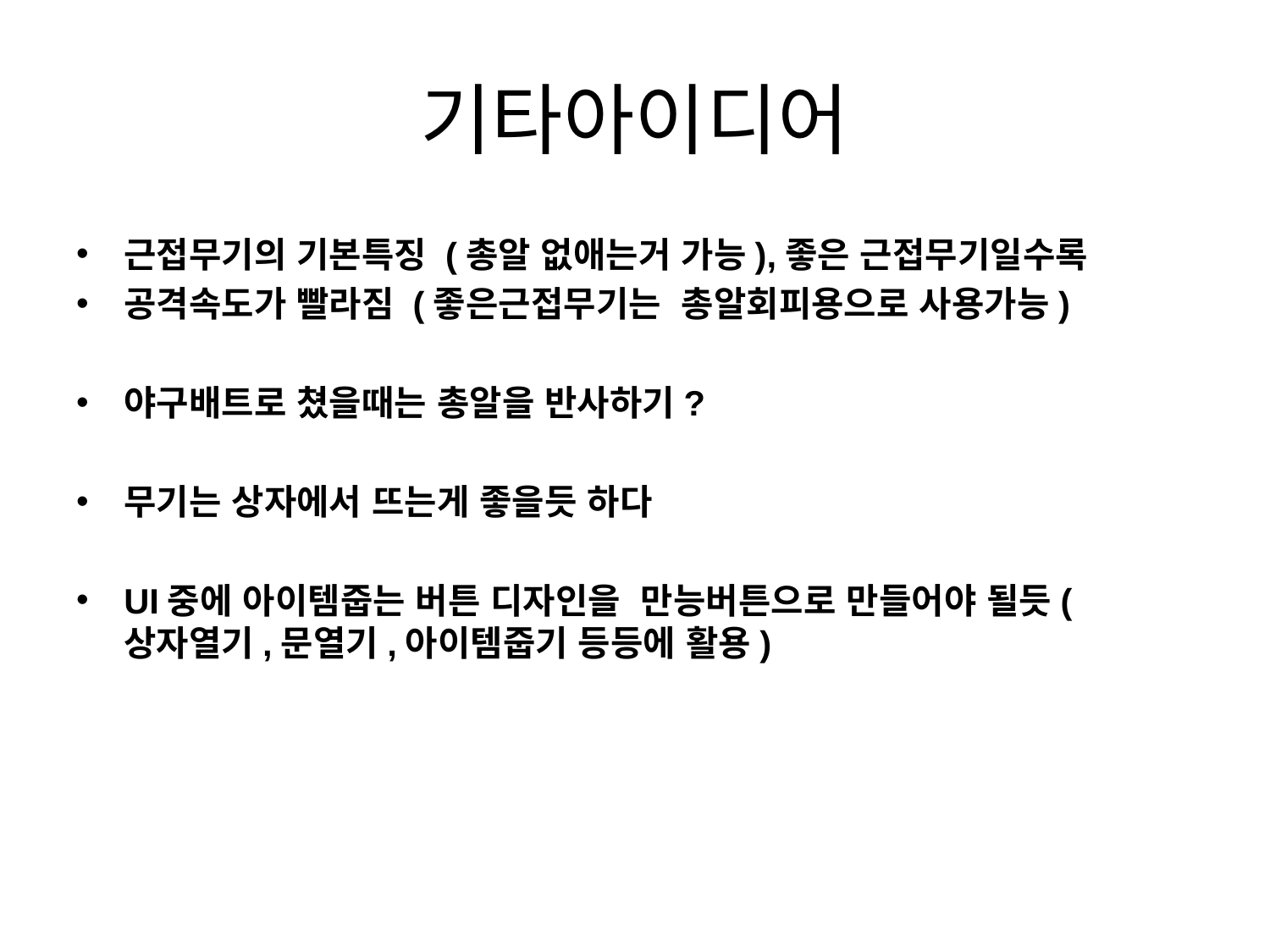

# 기타아이디어
근접무기의 기본특징 (총알 없애는거 가능),좋은 근접무기일수록
공격속도가 빨라짐 (좋은근접무기는  총알회피용으로 사용가능)

야구배트로 쳤을때는 총알을 반사하기?

무기는 상자에서 뜨는게 좋을듯 하다

UI중에 아이템줍는 버튼 디자인을  만능버튼으로 만들어야 될듯(상자열기,문열기,아이템줍기 등등에 활용)